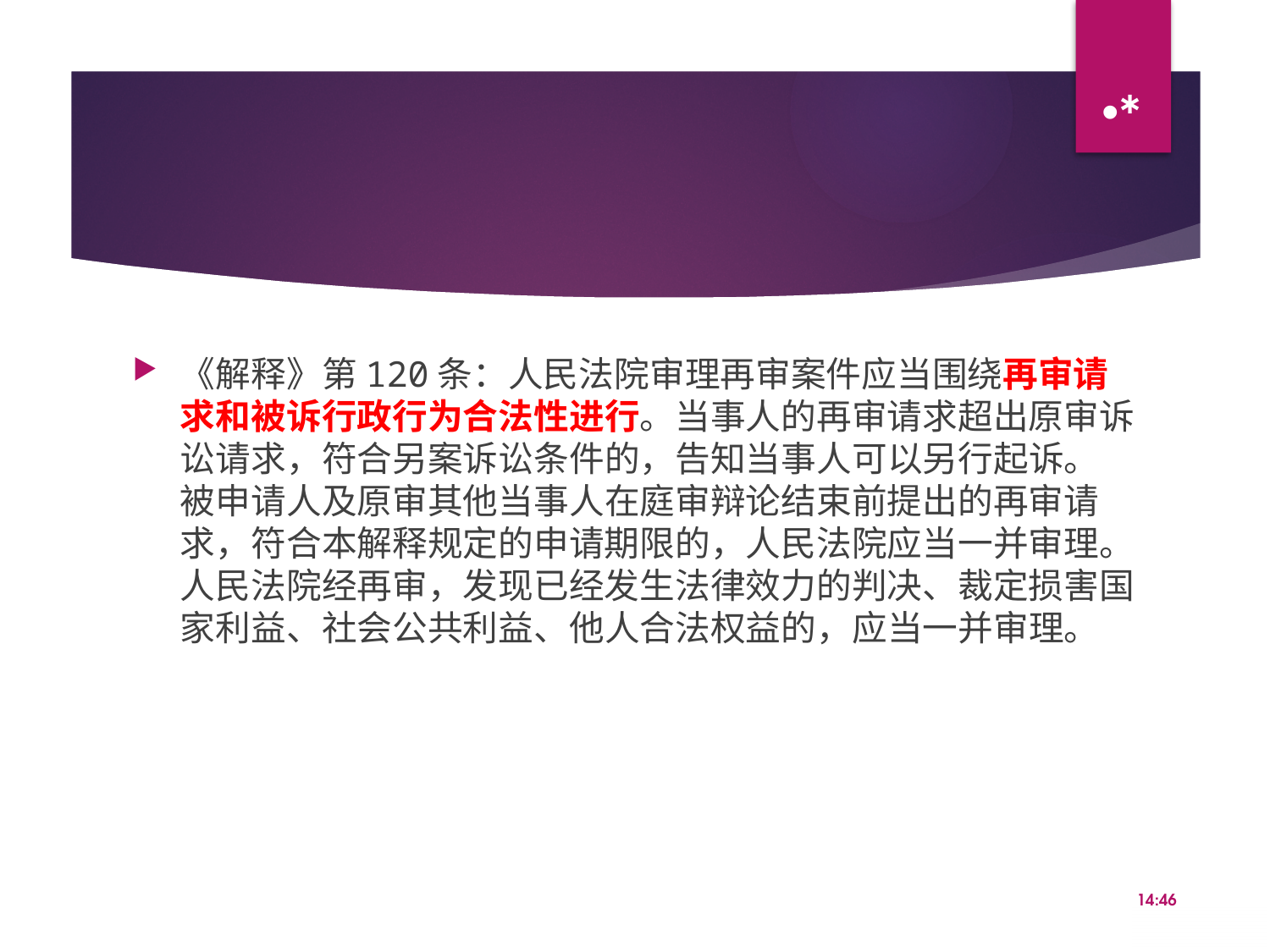

*
#
《解释》第120条：人民法院审理再审案件应当围绕再审请求和被诉行政行为合法性进行。当事人的再审请求超出原审诉讼请求，符合另案诉讼条件的，告知当事人可以另行起诉。 被申请人及原审其他当事人在庭审辩论结束前提出的再审请求，符合本解释规定的申请期限的，人民法院应当一并审理。 人民法院经再审，发现已经发生法律效力的判决、裁定损害国家利益、社会公共利益、他人合法权益的，应当一并审理。

14:46